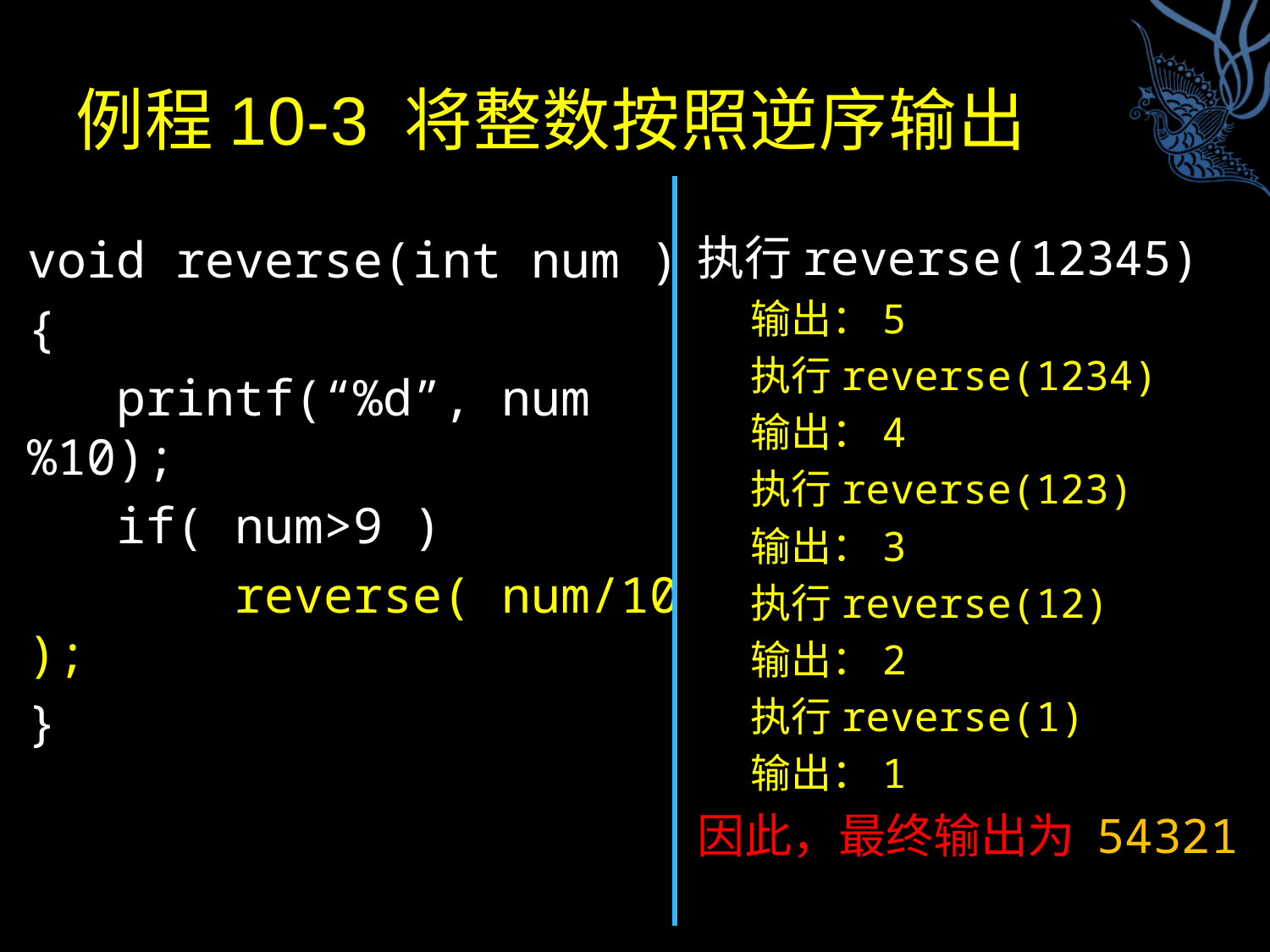

# 例程10-3 将整数按照逆序输出
void reverse(int num )
{
   printf(“%d”, num%10);
   if( num>9 )
       reverse( num/10 );
}

执行reverse(12345)
输出：5
执行reverse(1234)
输出：4
执行reverse(123)
输出：3
执行reverse(12)
输出：2
执行reverse(1)
输出：1
因此，最终输出为 54321